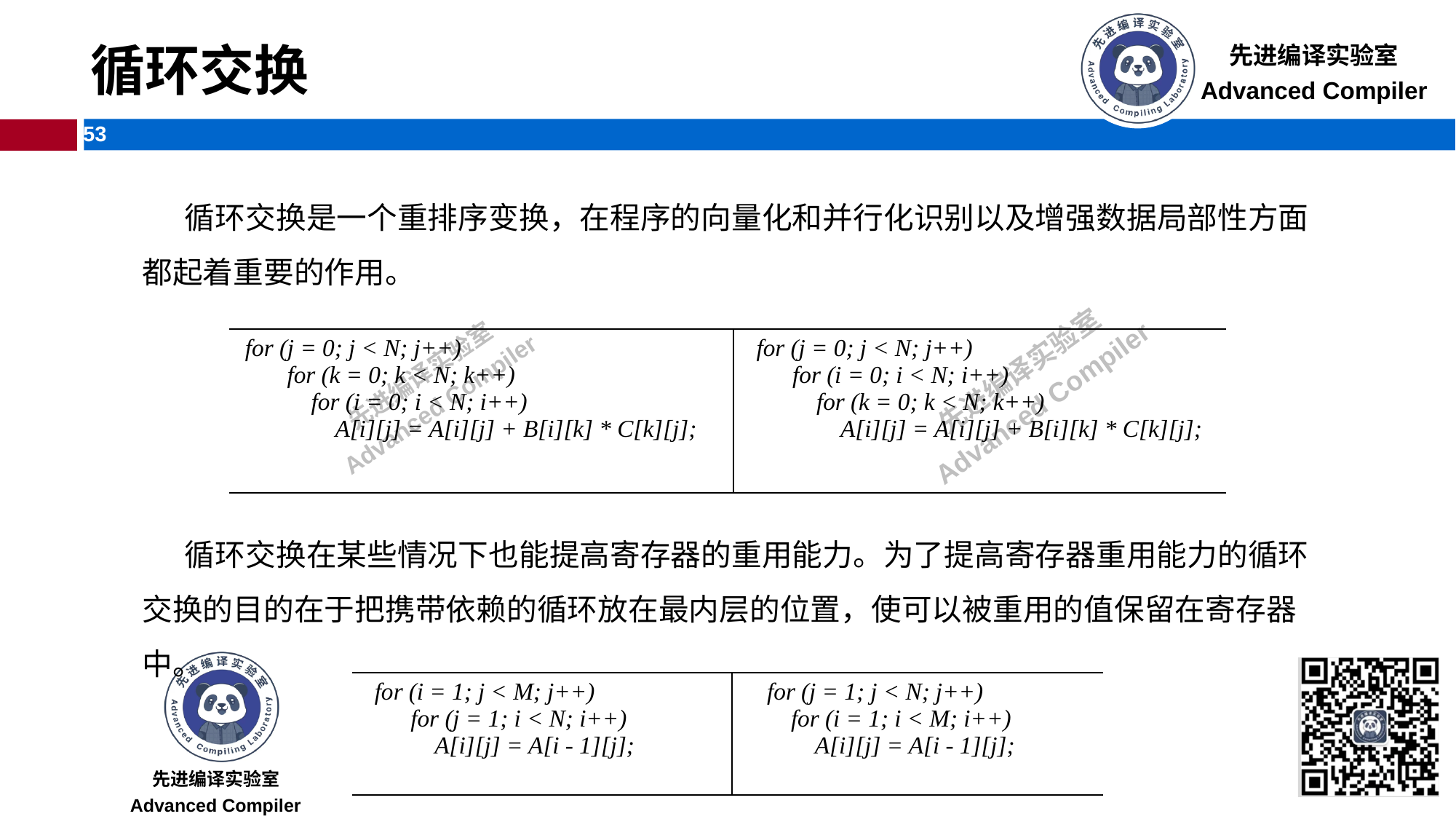

# 循环交换
   循环交换是一个重排序变换，在程序的向量化和并行化识别以及增强数据局部性方面都起着重要的作用。
| for (j = 0; j < N; j++) for (k = 0; k < N; k++) for (i = 0; i < N; i++) A[i][j] = A[i][j] + B[i][k] \* C[k][j]; | for (j = 0; j < N; j++) for (i = 0; i < N; i++) for (k = 0; k < N; k++) A[i][j] = A[i][j] + B[i][k] \* C[k][j]; |
| --- | --- |
   循环交换在某些情况下也能提高寄存器的重用能力。为了提高寄存器重用能力的循环交换的目的在于把携带依赖的循环放在最内层的位置，使可以被重用的值保留在寄存器中。
| for (i = 1; j < M; j++) for (j = 1; i < N; i++) A[i][j] = A[i - 1][j]; | for (j = 1; j < N; j++) for (i = 1; i < M; i++) A[i][j] = A[i - 1][j]; |
| --- | --- |